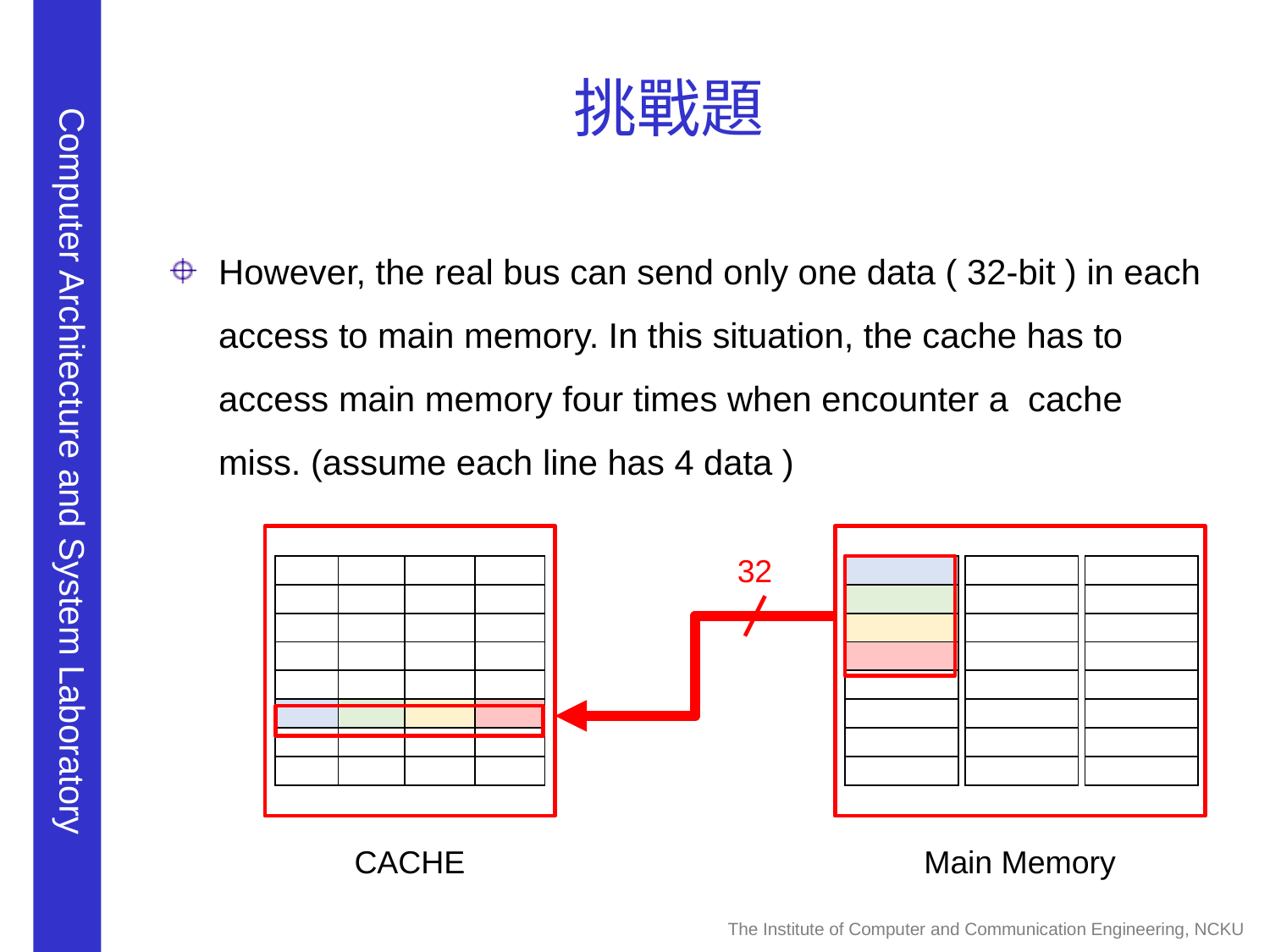

# 挑戰題
However, the real bus can send only one data ( 32-bit ) in each access to main memory. In this situation, the cache has to access main memory four times when encounter a  cache miss. (assume each line has 4 data )

32
|  |  |  |  |
| --- | --- | --- | --- |
|  |  |  |  |
|  |  |  |  |
|  |  |  |  |
|  |  |  |  |
|  |  |  |  |
|  |  |  |  |
|  |  |  |  |
|  |
| --- |
|  |
|  |
|  |
|  |
|  |
|  |
|  |

|  |
| --- |
|  |
|  |
|  |
|  |
|  |
|  |
|  |
|  |
| --- |
|  |
|  |
|  |
|  |
|  |
|  |
|  |

CACHE
Main Memory